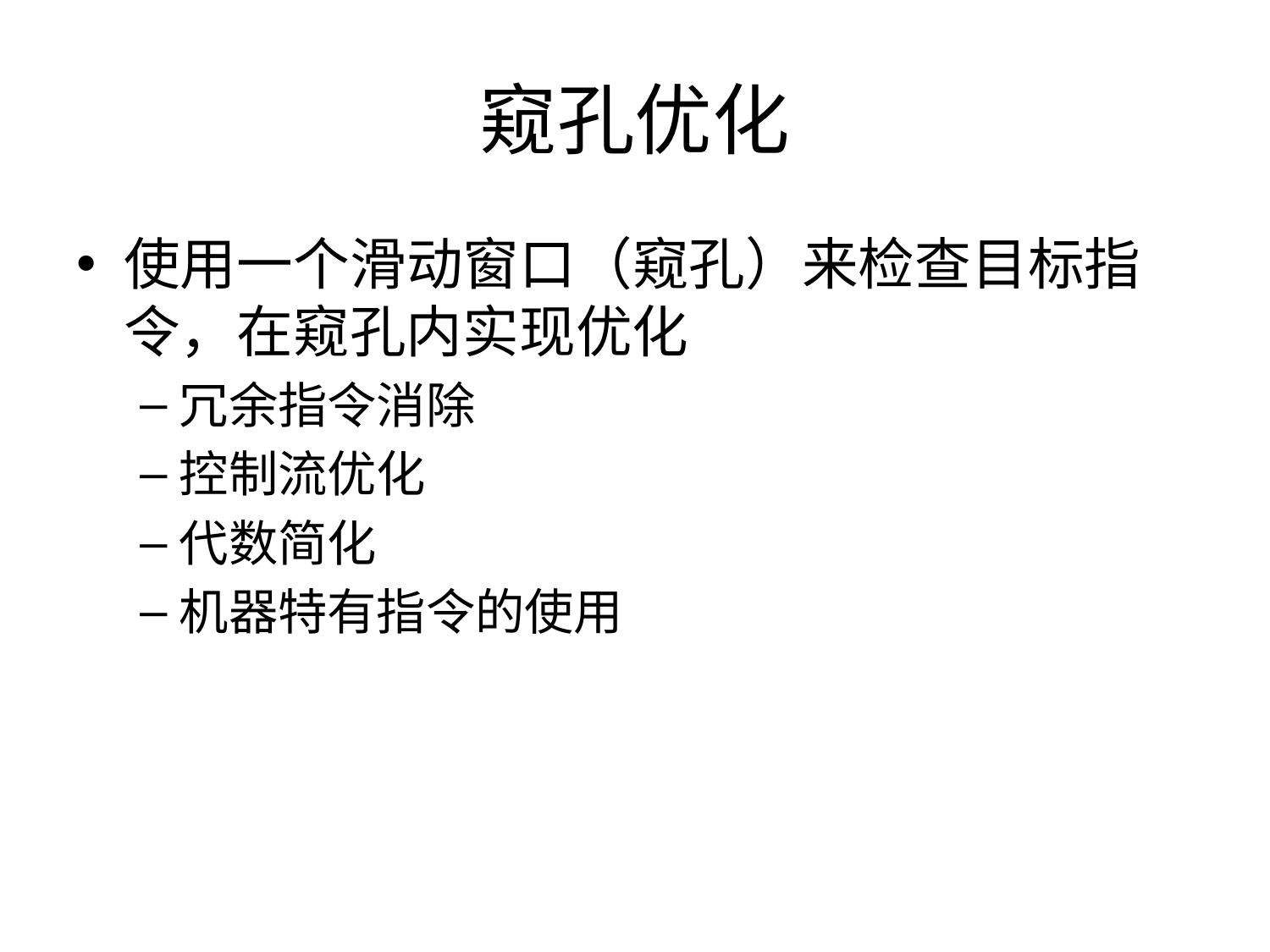

# 窥孔优化
使用一个滑动窗口（窥孔）来检查目标指令，在窥孔内实现优化
冗余指令消除
控制流优化
代数简化
机器特有指令的使用